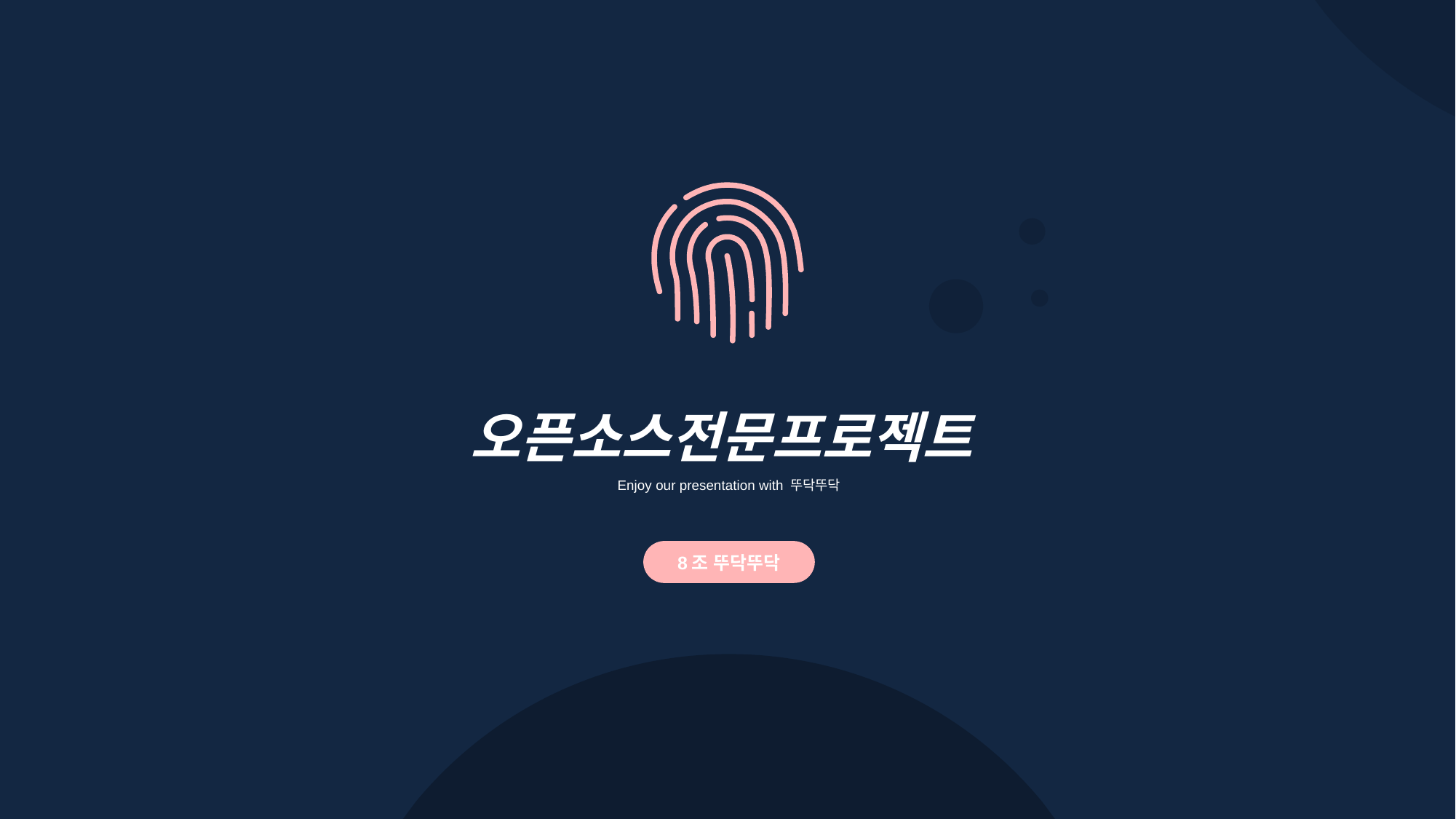

오픈소스전문프로젝트
Enjoy our presentation with 뚜닥뚜닥
8조 뚜닥뚜닥